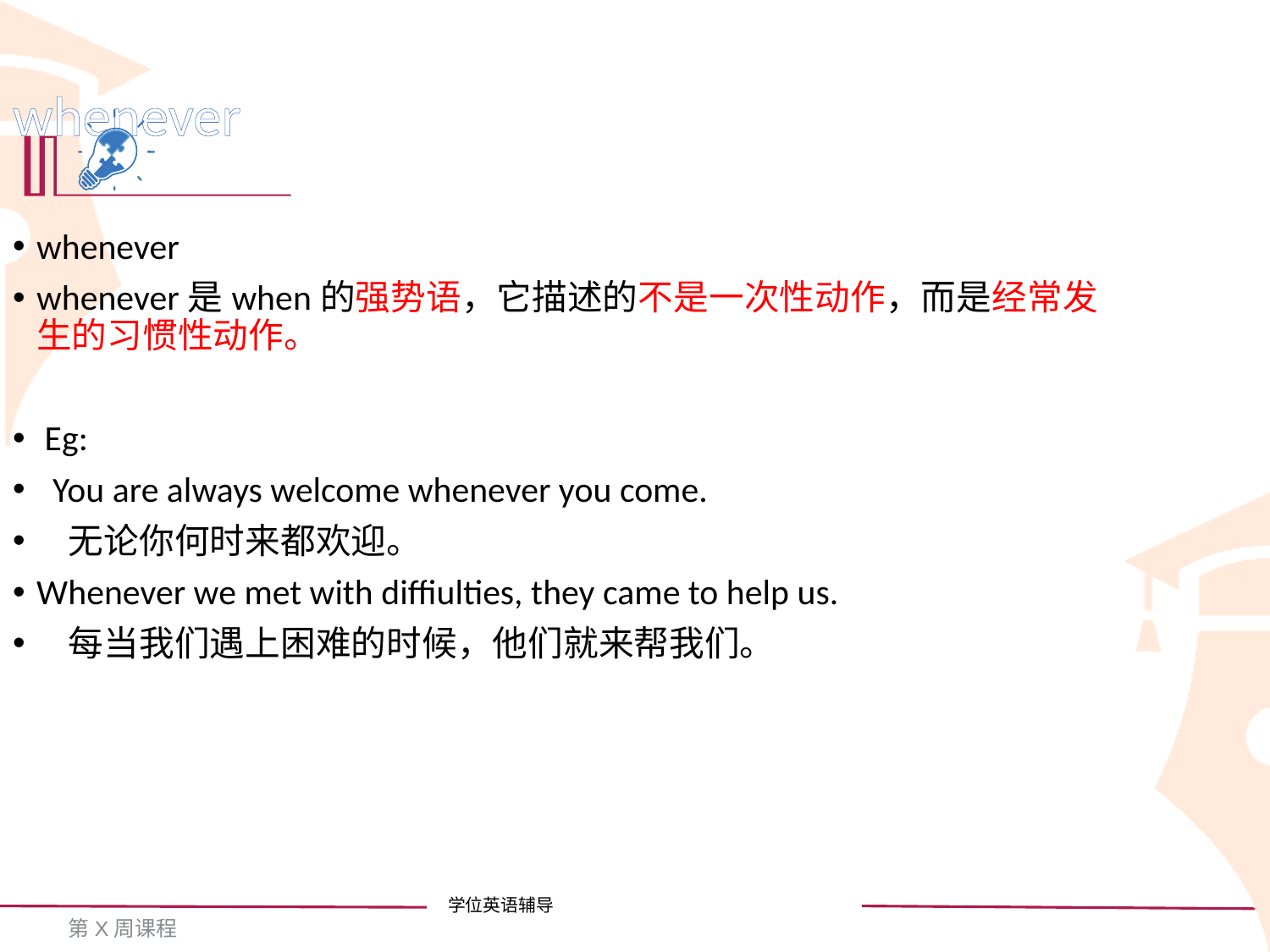

whenever

whenever
whenever是when的强势语，它描述的不是一次性动作，而是经常发生的习惯性动作。

 Eg:
  You are always welcome whenever you come.
   无论你何时来都欢迎。
Whenever we met with diffiulties, they came to help us.
   每当我们遇上困难的时候，他们就来帮我们。